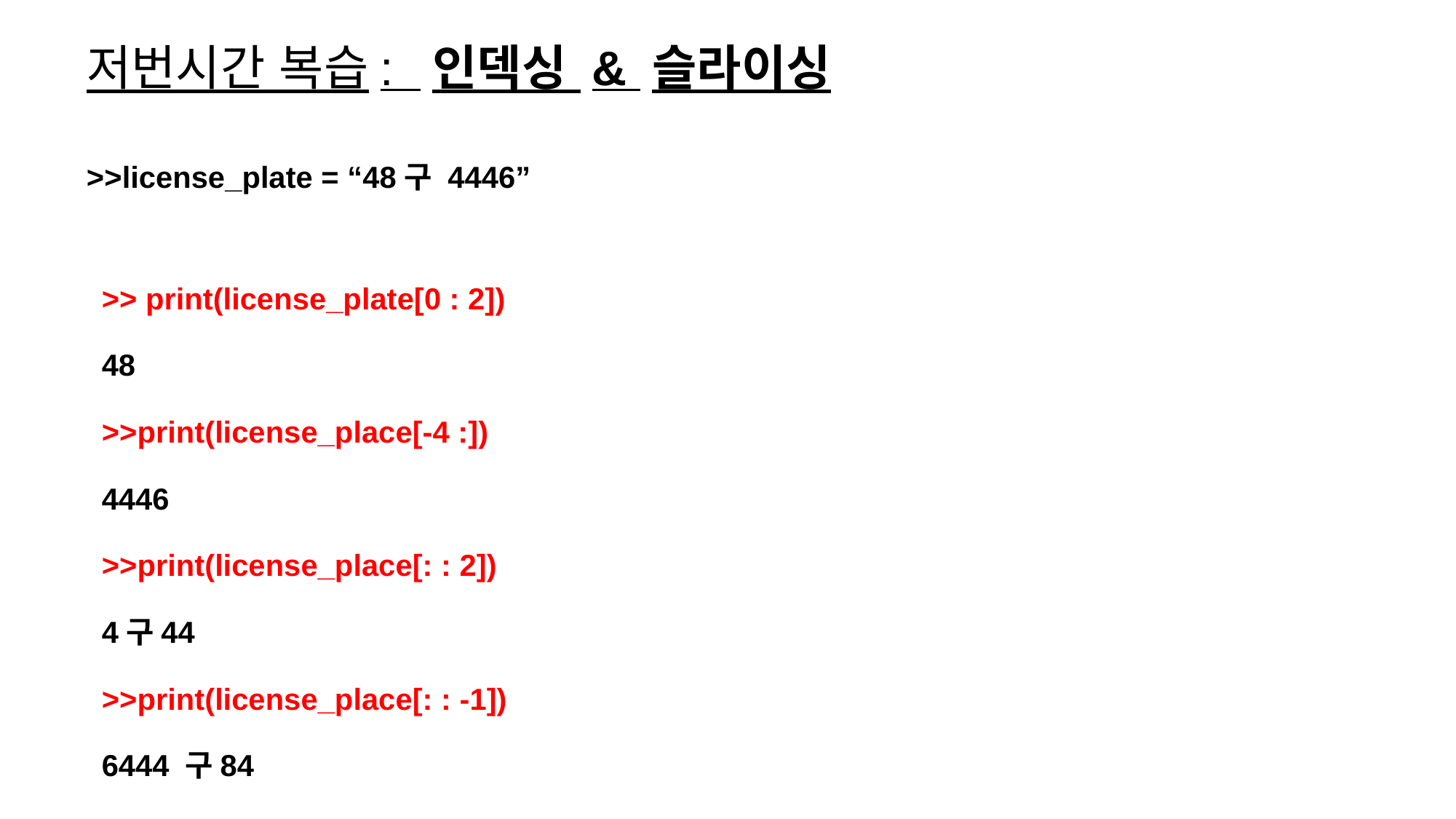

# 저번시간 복습:  인덱싱 & 슬라이싱
>>license_plate = “48구 4446”

>> print(license_plate[0 : 2])
48
>>print(license_place[-4 :])
4446
>>print(license_place[: : 2])
4구44
>>print(license_place[: : -1])
6444 구84